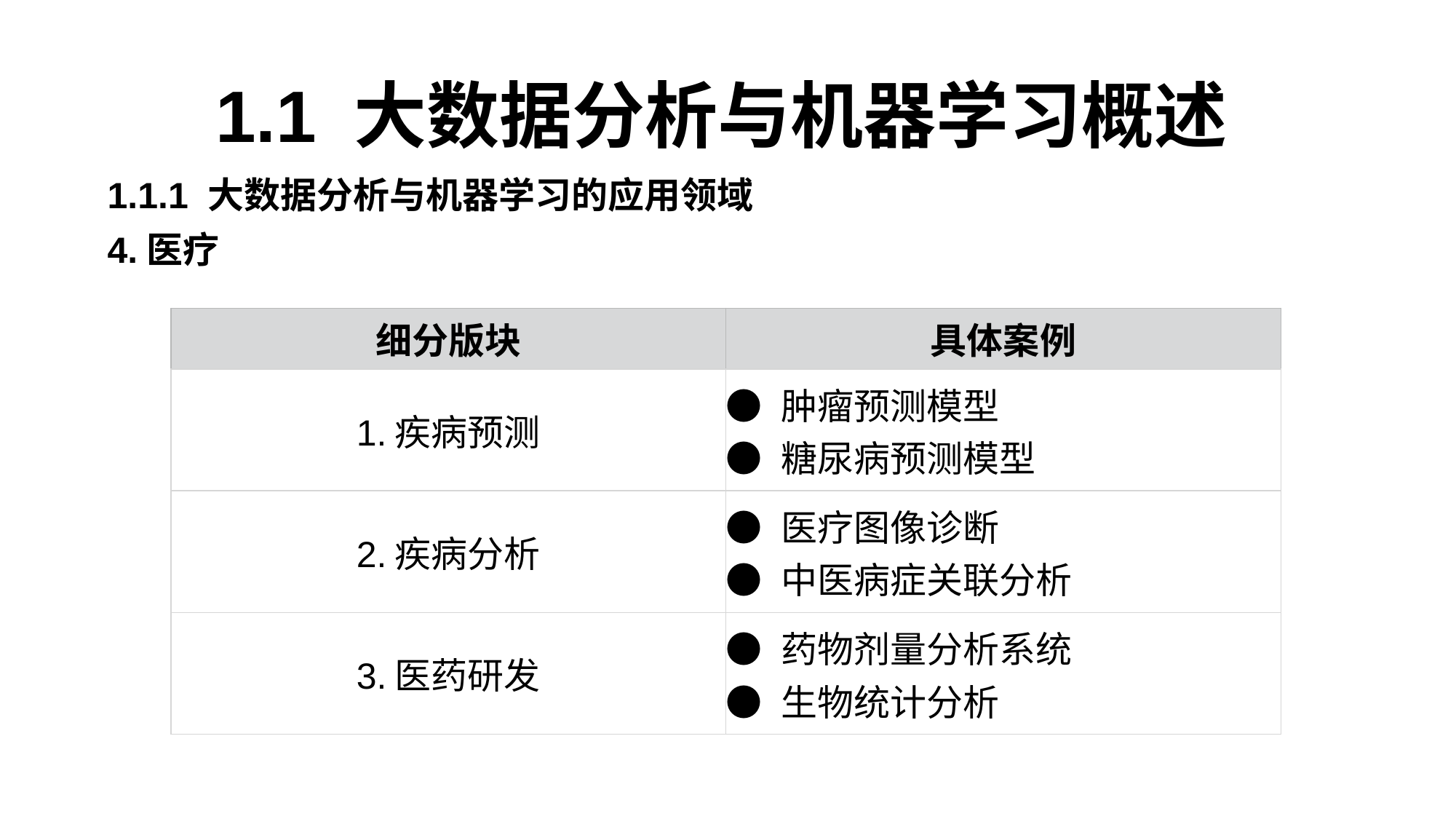

# 1.1 大数据分析与机器学习概述
1.1.1 大数据分析与机器学习的应用领域
4.医疗
| 细分版块 | 具体案例 |
| --- | --- |
| 1.疾病预测 | ● 肿瘤预测模型 ● 糖尿病预测模型 |
| 2.疾病分析 | ● 医疗图像诊断 ● 中医病症关联分析 |
| 3.医药研发 | ● 药物剂量分析系统 ● 生物统计分析 |